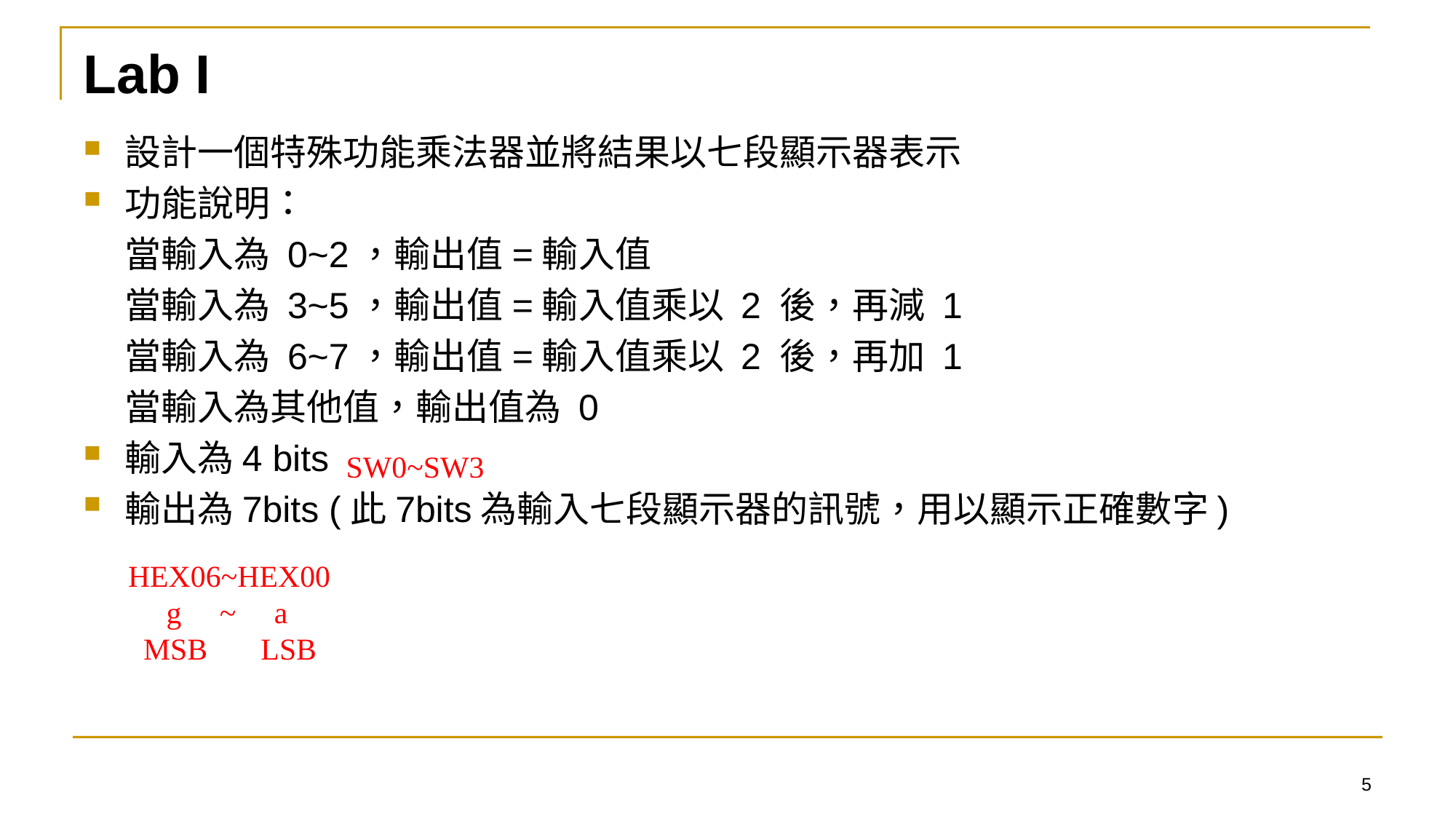

# Lab I
設計一個特殊功能乘法器並將結果以七段顯示器表示
功能說明：
    當輸入為 0~2，輸出值=輸入值
    當輸入為 3~5，輸出值=輸入值乘以 2 後，再減 1
    當輸入為 6~7，輸出值=輸入值乘以 2 後，再加 1
    當輸入為其他值，輸出值為 0
輸入為4 bits
輸出為7bits (此7bits為輸入七段顯示器的訊號，用以顯示正確數字)
SW0~SW3
HEX06~HEX00
     g     ~     a
  MSB       LSB
5